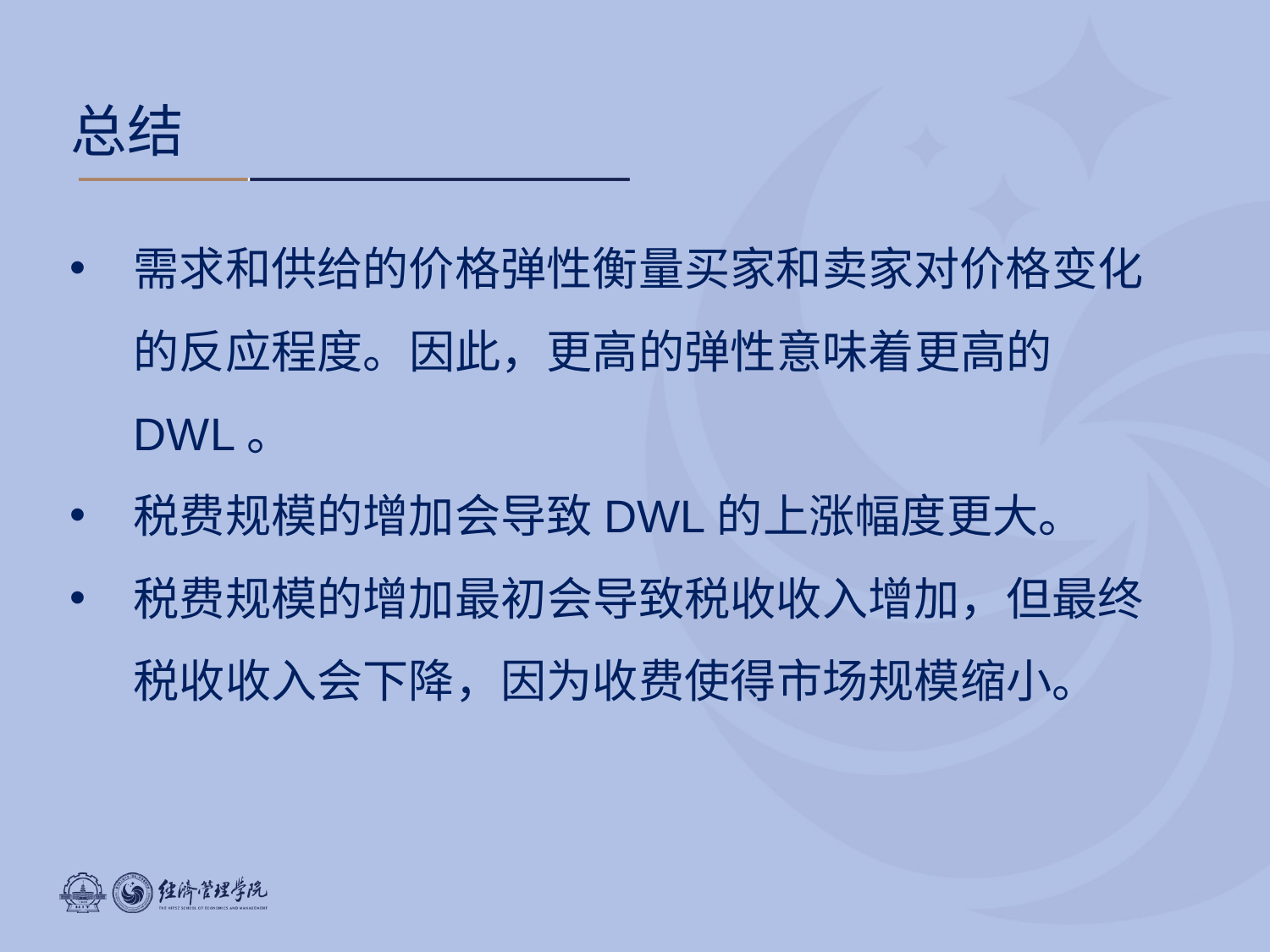

总结
需求和供给的价格弹性衡量买家和卖家对价格变化的反应程度。因此，更高的弹性意味着更高的DWL。
税费规模的增加会导致DWL的上涨幅度更大。
税费规模的增加最初会导致税收收入增加，但最终税收收入会下降，因为收费使得市场规模缩小。